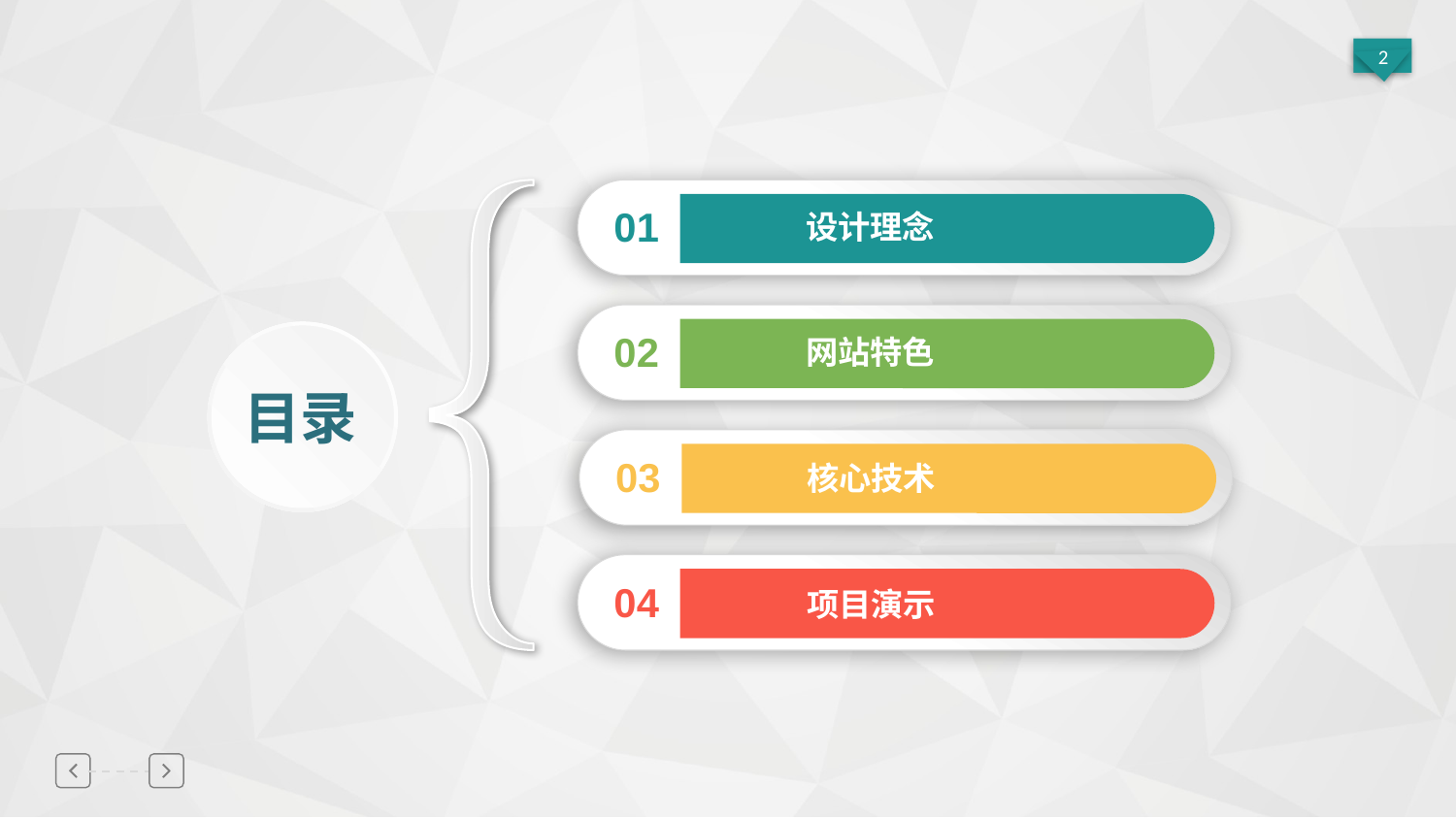

01
设计理念

02
网站特色

目录

03
核心技术

04
项目演示